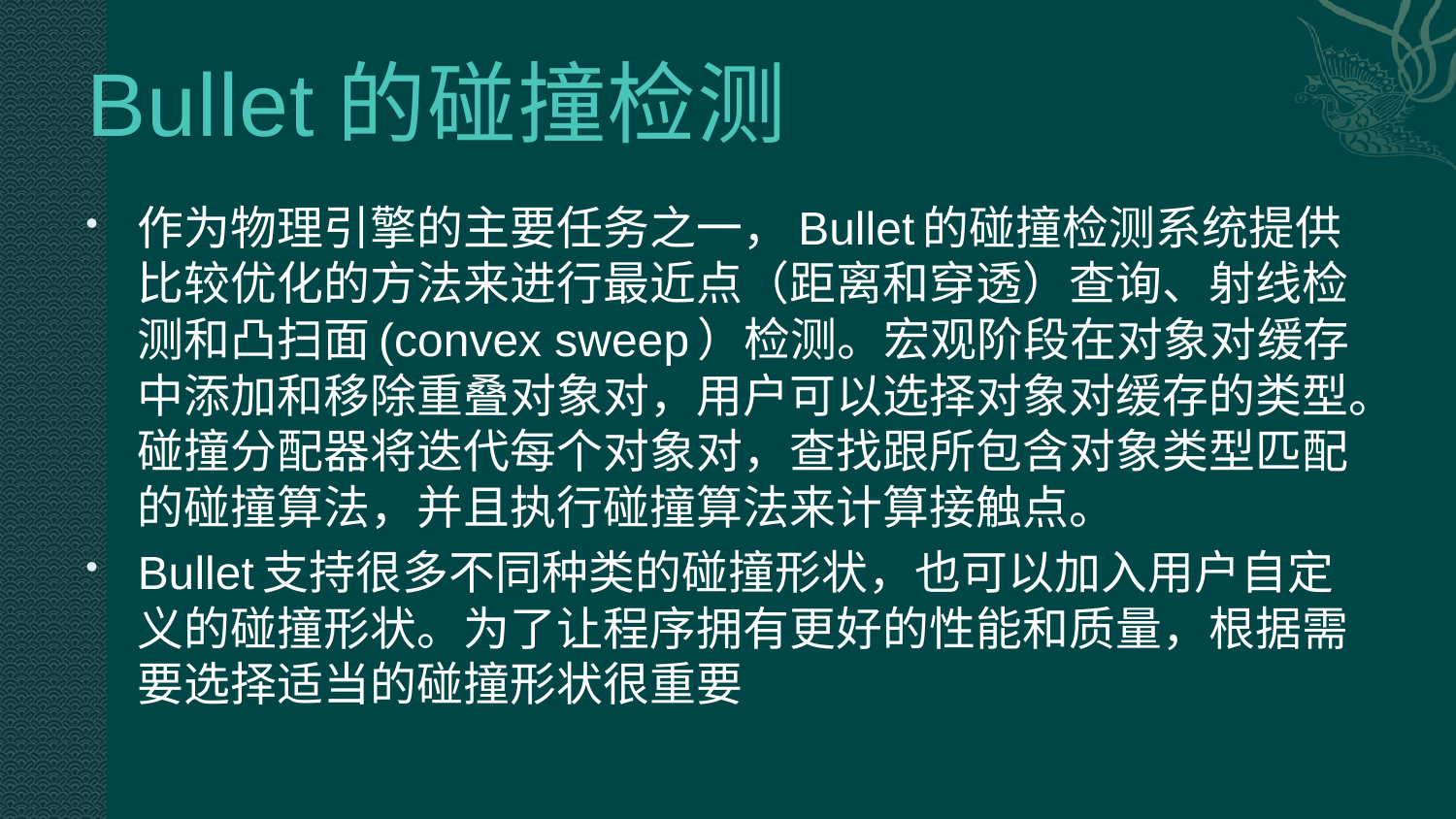

# Bullet的碰撞检测
作为物理引擎的主要任务之一，Bullet的碰撞检测系统提供比较优化的方法来进行最近点（距离和穿透）查询、射线检测和凸扫面(convex sweep）检测。宏观阶段在对象对缓存中添加和移除重叠对象对，用户可以选择对象对缓存的类型。碰撞分配器将迭代每个对象对，查找跟所包含对象类型匹配的碰撞算法，并且执行碰撞算法来计算接触点。
Bullet支持很多不同种类的碰撞形状，也可以加入用户自定义的碰撞形状。为了让程序拥有更好的性能和质量，根据需要选择适当的碰撞形状很重要